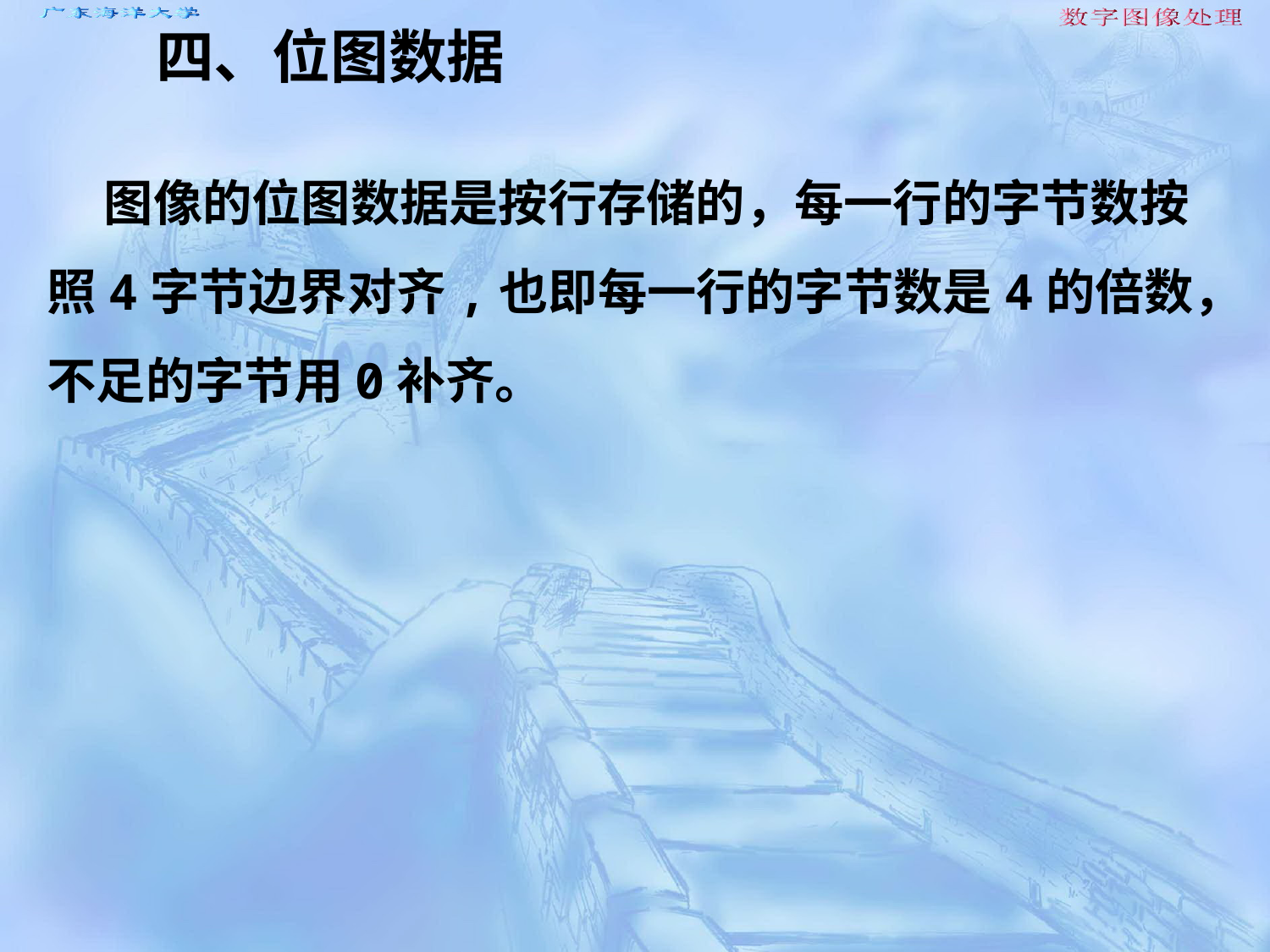

四、位图数据
    图像的位图数据是按行存储的，每一行的字节数按照4字节边界对齐,也即每一行的字节数是4的倍数，不足的字节用0补齐。